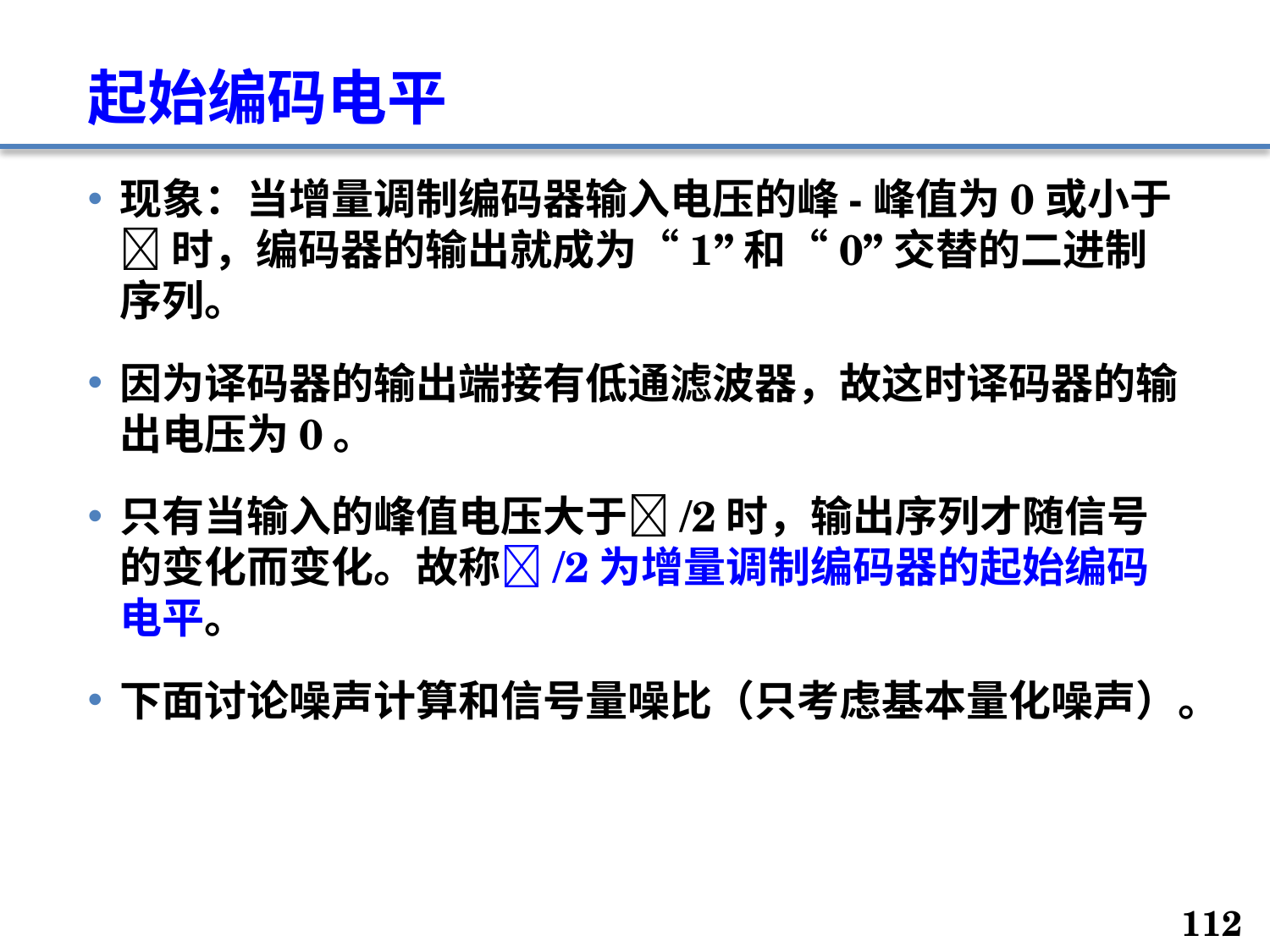

# 起始编码电平
现象：当增量调制编码器输入电压的峰-峰值为0或小于σ 时，编码器的输出就成为“1”和“0”交替的二进制序列。
因为译码器的输出端接有低通滤波器，故这时译码器的输出电压为0。
只有当输入的峰值电压大于σ/2时，输出序列才随信号的变化而变化。故称σ/2为增量调制编码器的起始编码电平。
下面讨论噪声计算和信号量噪比（只考虑基本量化噪声）。
112